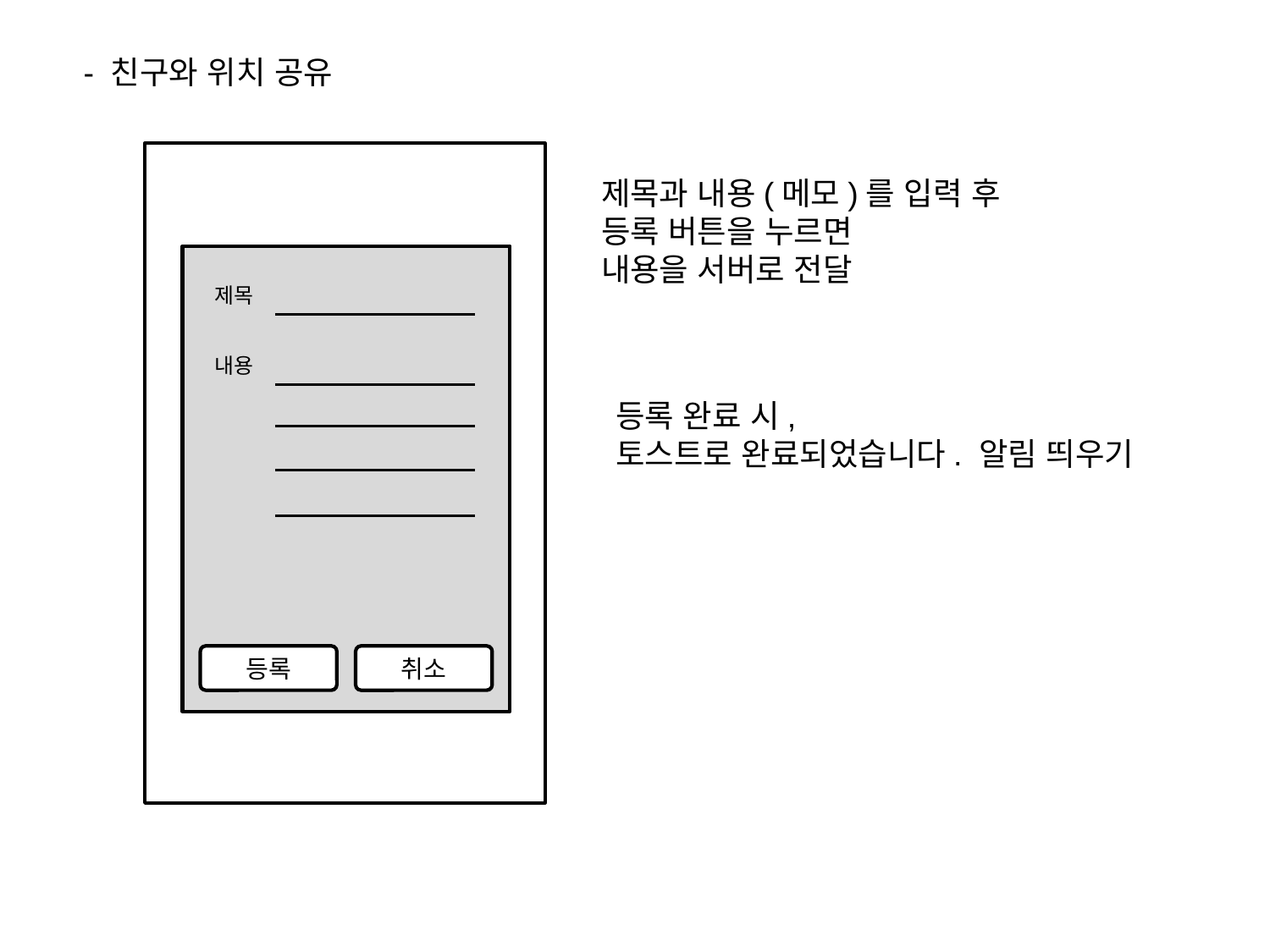

- 친구와 위치 공유
지도
제목과 내용(메모)를 입력 후
등록 버튼을 누르면
내용을 서버로 전달

제목
내용
등록 완료 시,
토스트로 완료되었습니다. 알림 띄우기

등록
취소